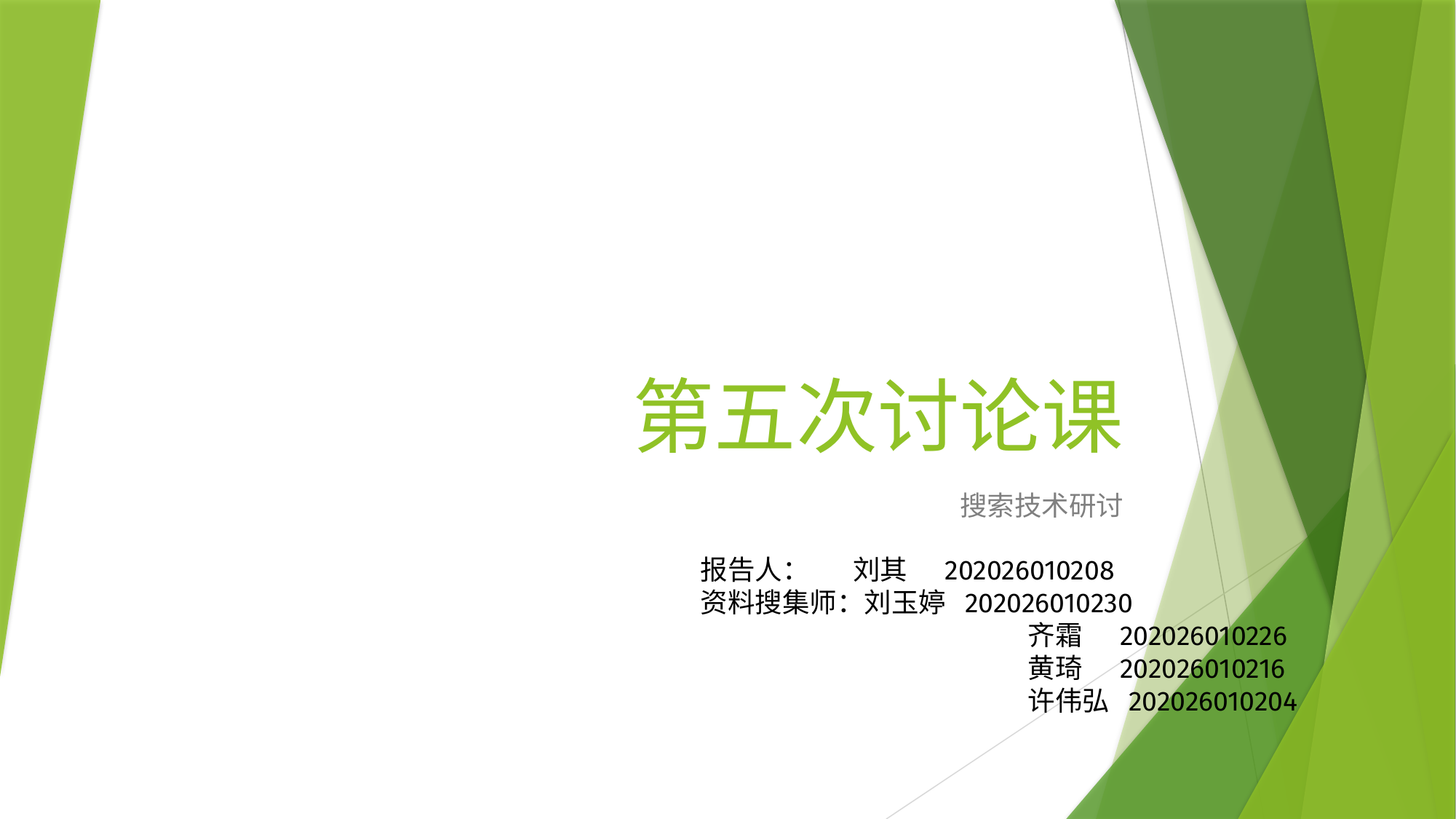

# 第五次讨论课
搜索技术研讨
报告人：       刘其     202026010208
资料搜集师：刘玉婷  202026010230
			齐霜     202026010226
			黄琦     202026010216
			许伟弘  202026010204